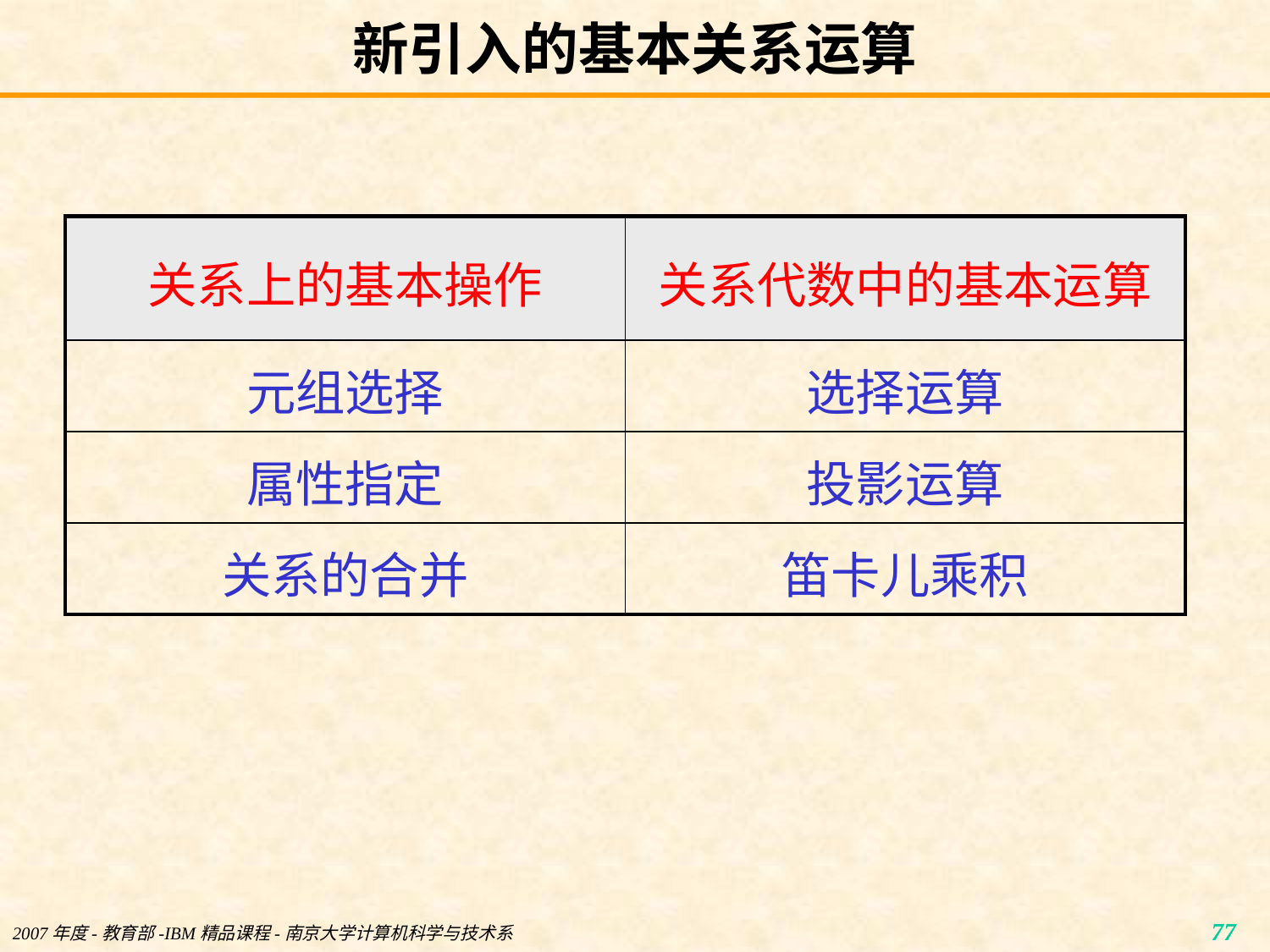

# 新引入的基本关系运算
| 关系上的基本操作 | 关系代数中的基本运算 |
| --- | --- |
| 元组选择 | 选择运算 |
| 属性指定 | 投影运算 |
| 关系的合并 | 笛卡儿乘积 |
77
2007年度-教育部-IBM精品课程-南京大学计算机科学与技术系